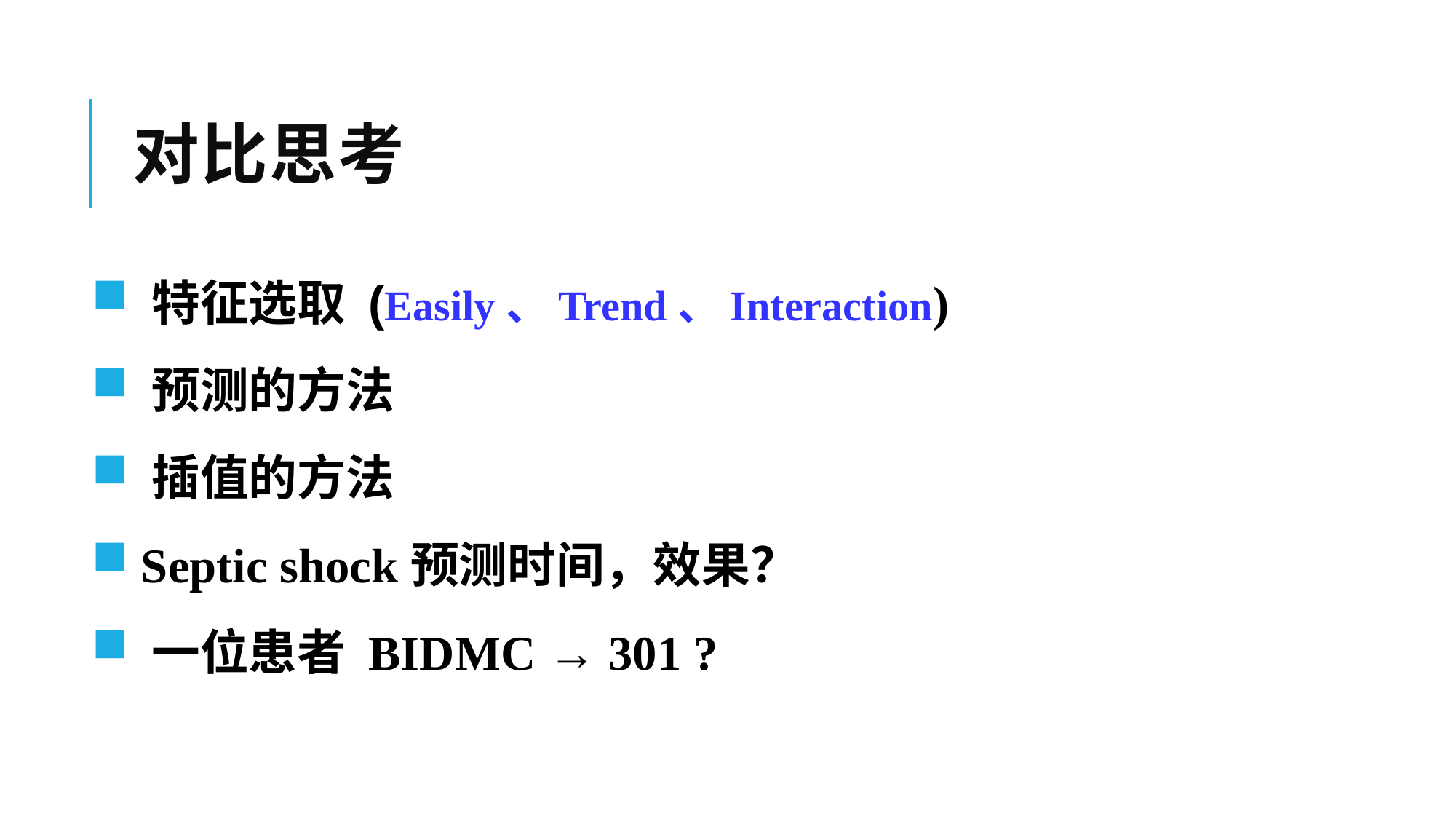

# 对比思考
 特征选取 (Easily、Trend、Interaction)
 预测的方法
 插值的方法
 Septic shock预测时间，效果？
 一位患者 BIDMC → 301 ?